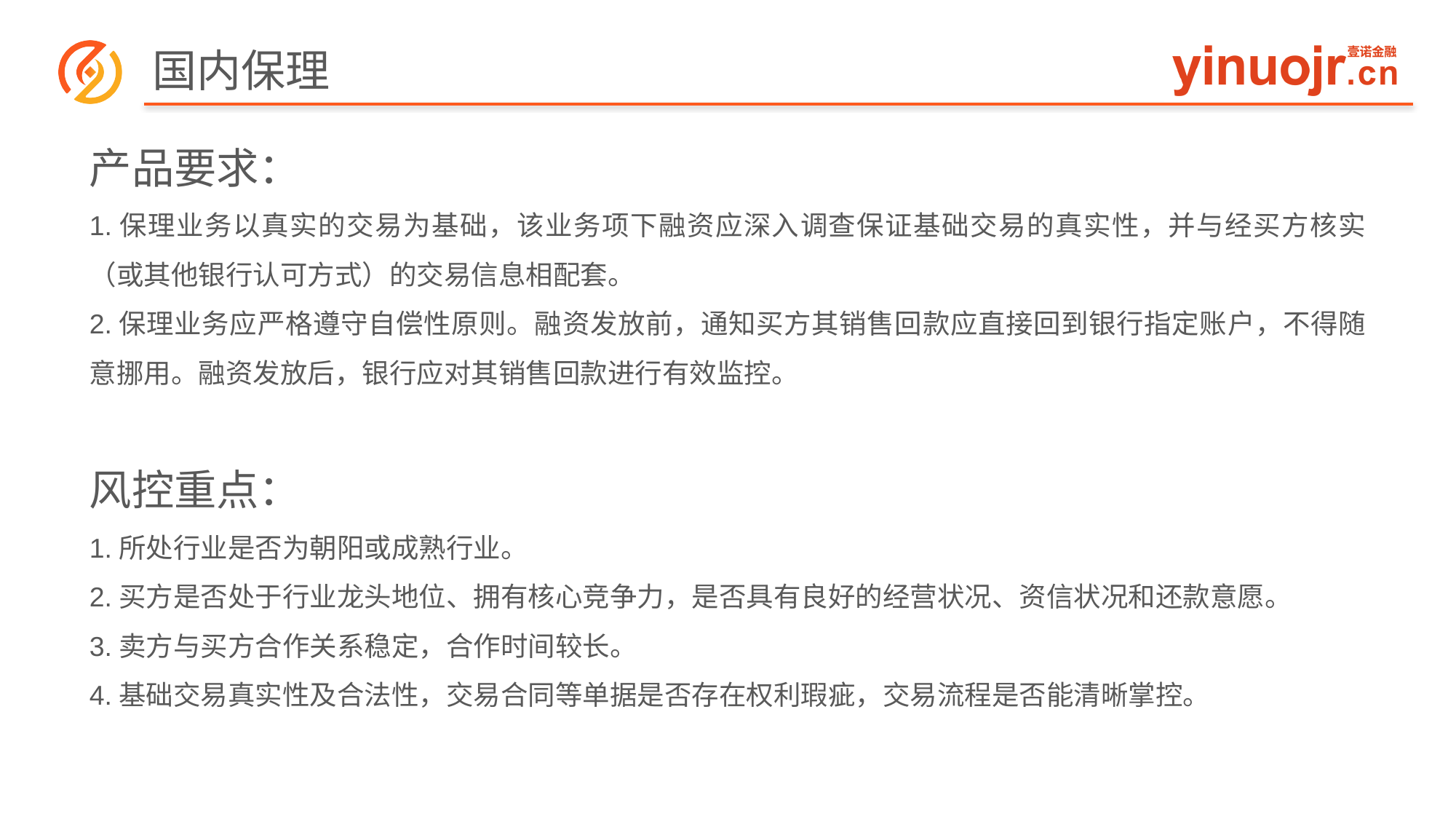

# 国内保理
产品要求：
1.保理业务以真实的交易为基础，该业务项下融资应深入调查保证基础交易的真实性，并与经买方核实（或其他银行认可方式）的交易信息相配套。
2.保理业务应严格遵守自偿性原则。融资发放前，通知买方其销售回款应直接回到银行指定账户，不得随意挪用。融资发放后，银行应对其销售回款进行有效监控。

风控重点：
1.所处行业是否为朝阳或成熟行业。
2.买方是否处于行业龙头地位、拥有核心竞争力，是否具有良好的经营状况、资信状况和还款意愿。
3.卖方与买方合作关系稳定，合作时间较长。
4.基础交易真实性及合法性，交易合同等单据是否存在权利瑕疵，交易流程是否能清晰掌控。